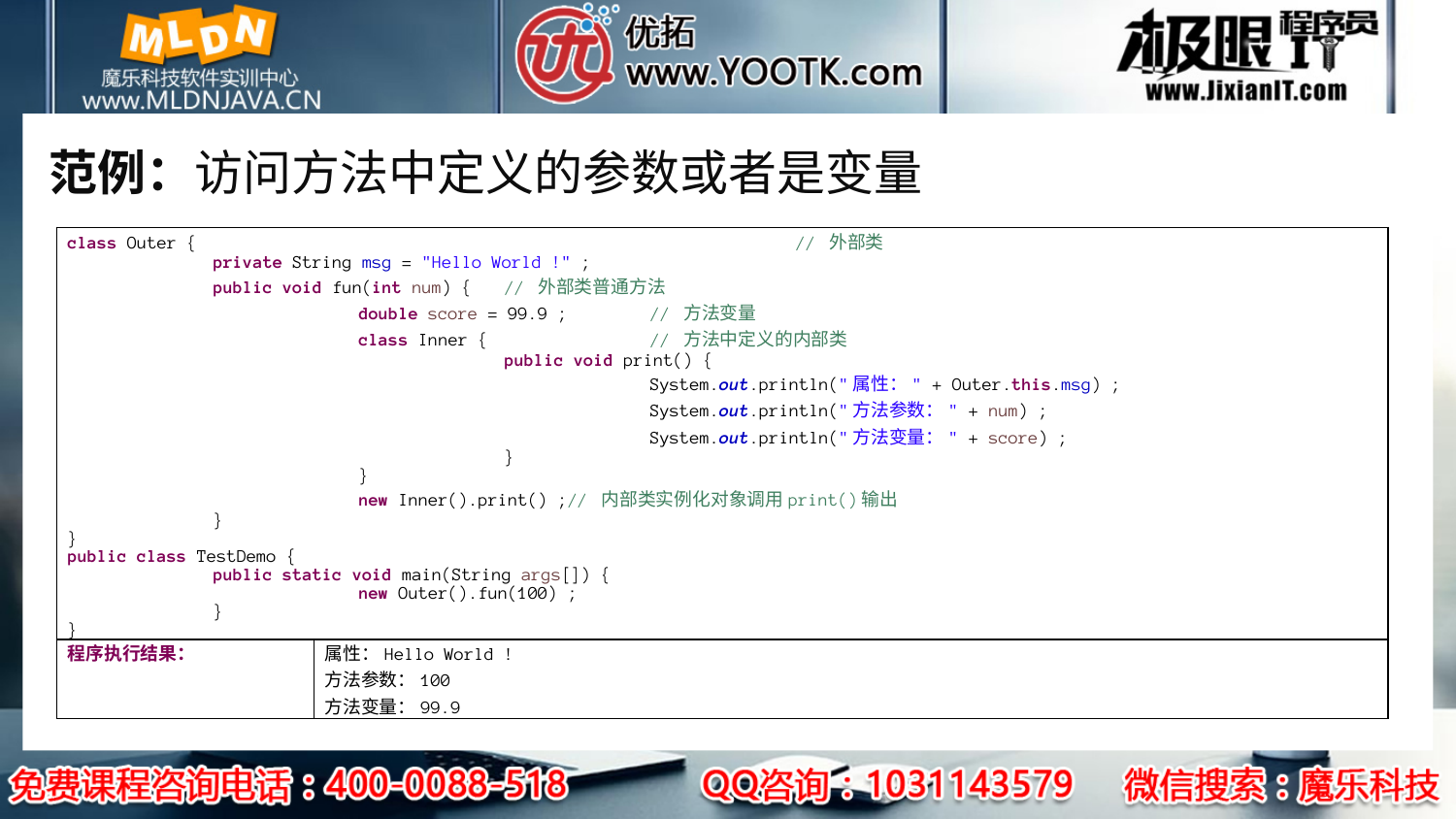

# 范例：访问方法中定义的参数或者是变量
| class Outer { // 外部类 private String msg = "Hello World !" ; public void fun(int num) { // 外部类普通方法 double score = 99.9 ; // 方法变量 class Inner { // 方法中定义的内部类 public void print() { System.out.println("属性：" + Outer.this.msg) ; System.out.println("方法参数：" + num) ; System.out.println("方法变量：" + score) ; } } new Inner().print() ;// 内部类实例化对象调用print()输出 } } public class TestDemo { public static void main(String args[]) { new Outer().fun(100) ; } } |  |
| --- | --- |
| 程序执行结果： | 属性：Hello World ! 方法参数：100 方法变量：99.9 |